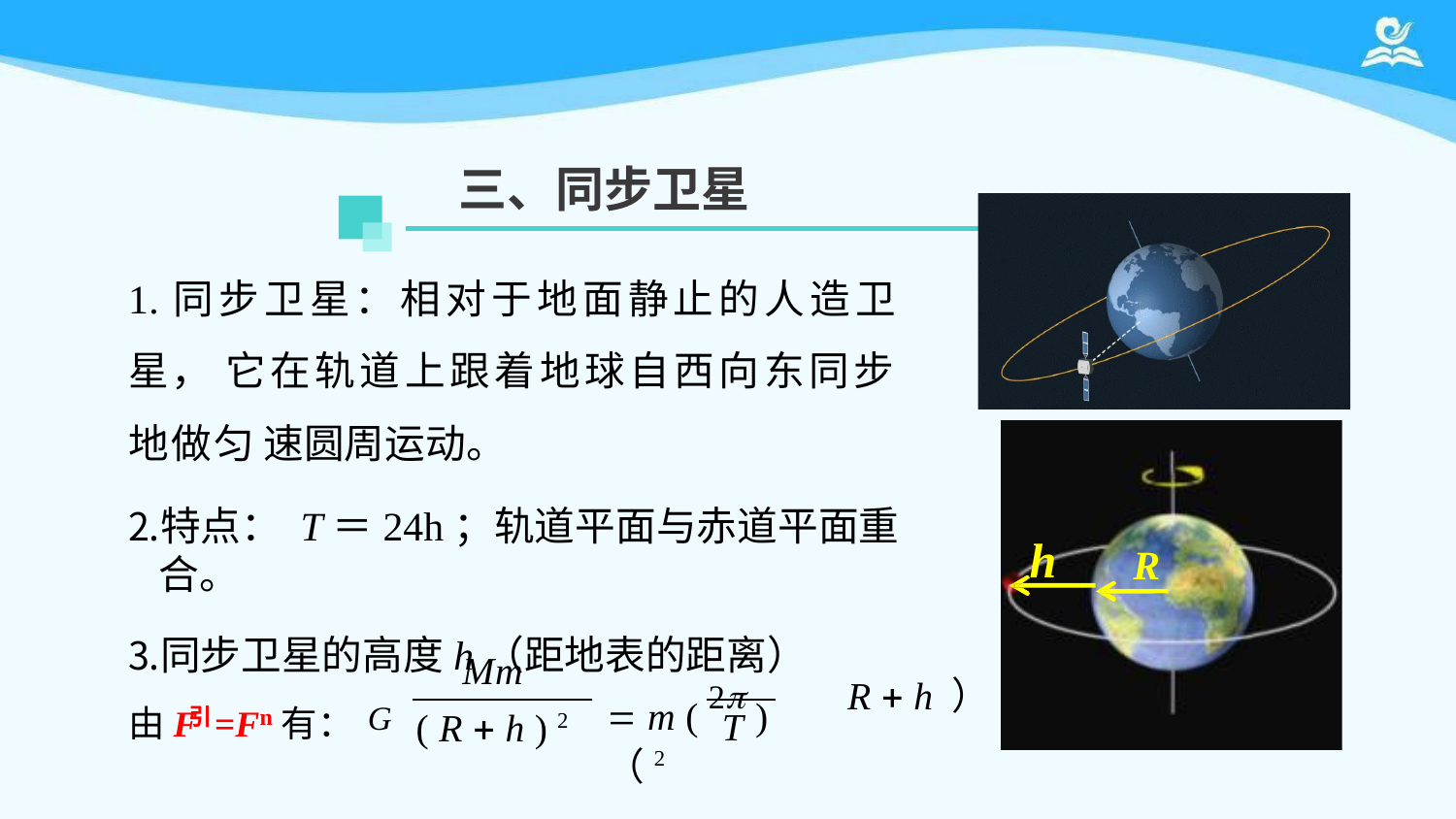

# 三、同步卫星

1.同步卫星：相对于地面静止的人造卫星， 它在轨道上跟着地球自西向东同步地做匀 速圆周运动。

特点： T＝24h；轨道平面与赤道平面重合。
同步卫星的高度h（距地表的距离）
h
R

Mm
= m ( 2π ) （2
R + h ）
由F	=F 有：	G
引	n

T
( R + h ) 2